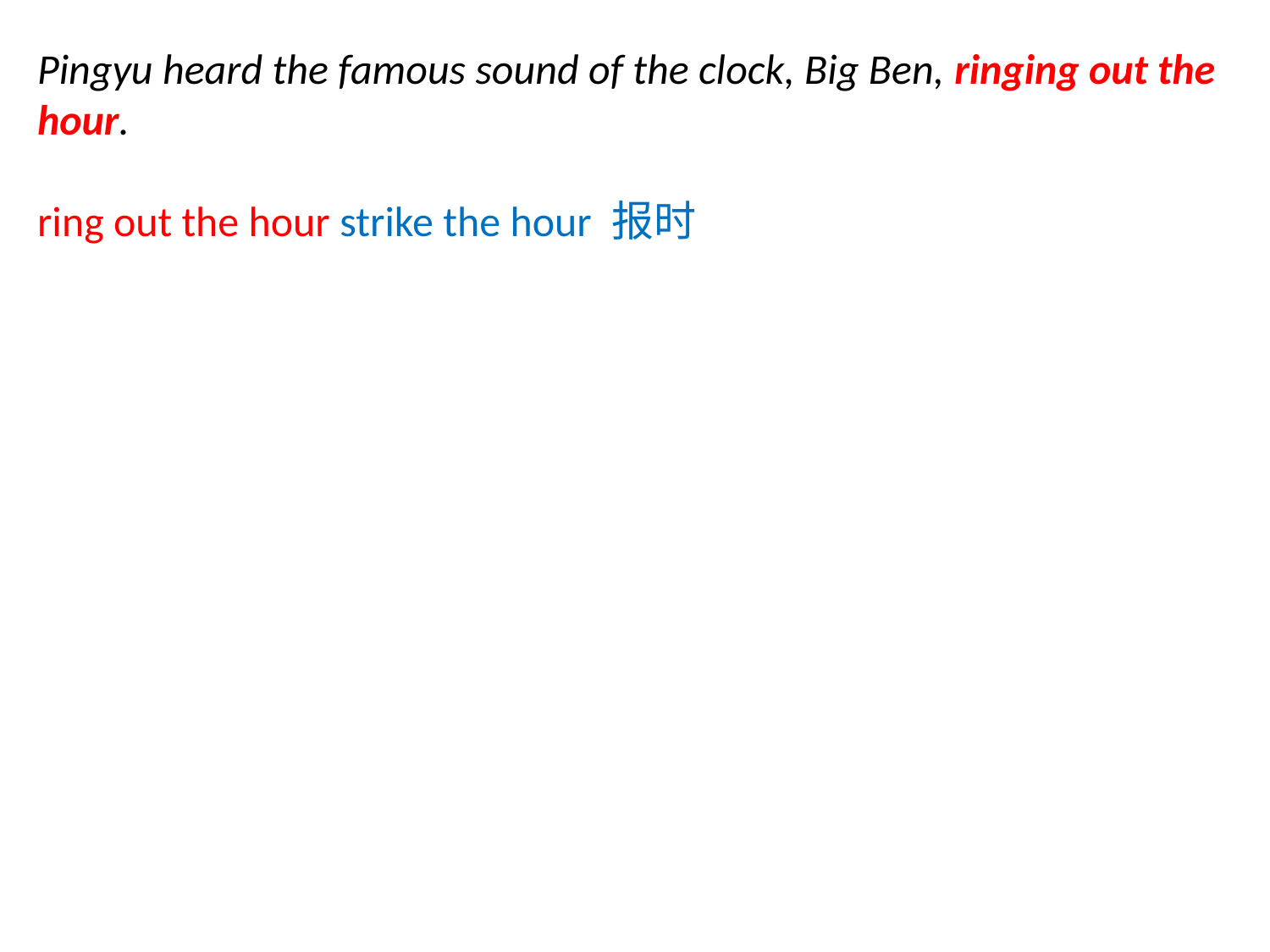

Pingyu heard the famous sound of the clock, Big Ben, ringing out the hour.

ring out the hour strike the hour 报时